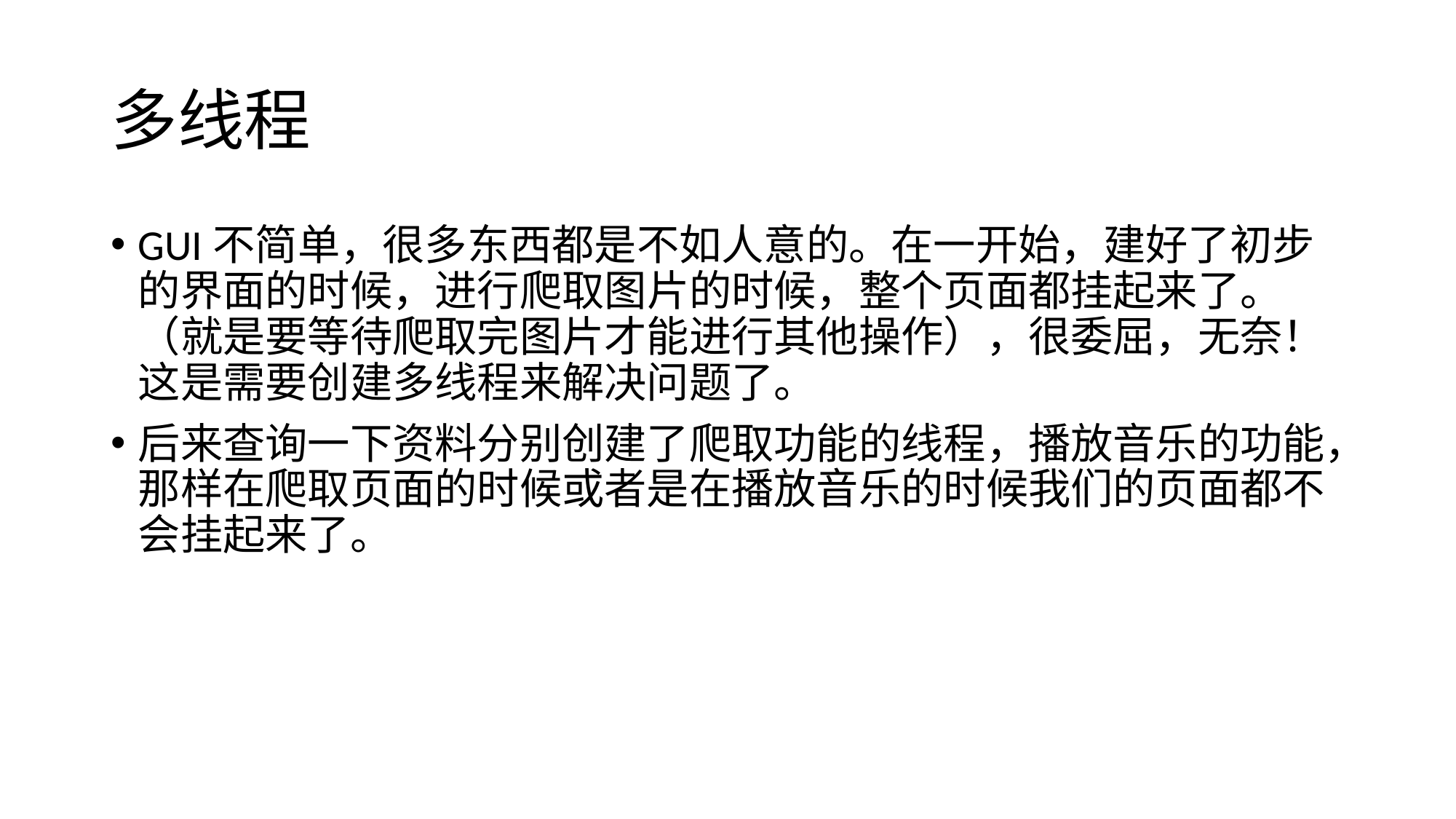

# 多线程
GUI不简单，很多东西都是不如人意的。在一开始，建好了初步的界面的时候，进行爬取图片的时候，整个页面都挂起来了。（就是要等待爬取完图片才能进行其他操作），很委屈，无奈！这是需要创建多线程来解决问题了。
后来查询一下资料分别创建了爬取功能的线程，播放音乐的功能，那样在爬取页面的时候或者是在播放音乐的时候我们的页面都不会挂起来了。